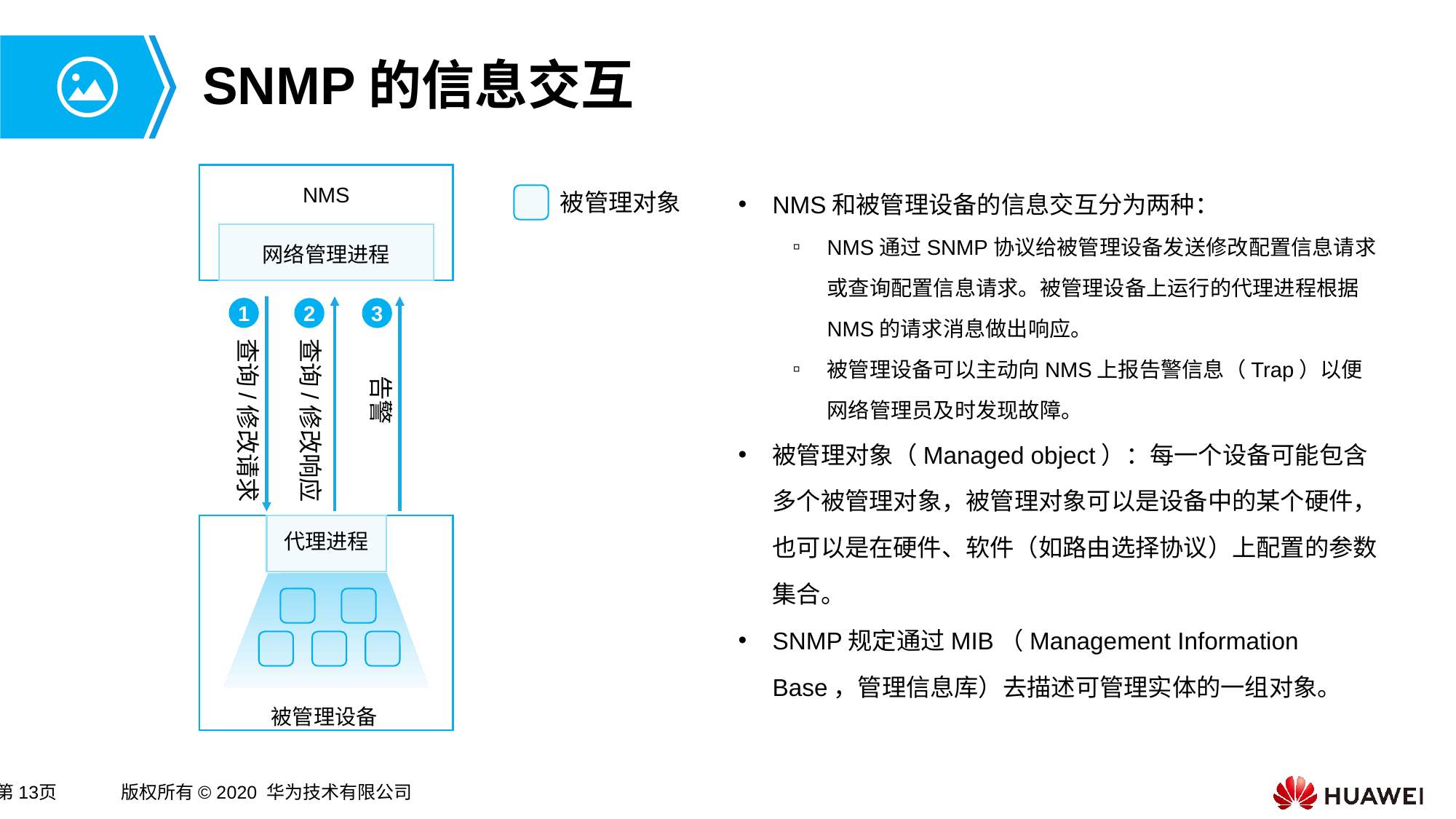

# SNMP的信息交互

NMS和被管理设备的信息交互分为两种：
NMS通过SNMP协议给被管理设备发送修改配置信息请求或查询配置信息请求。被管理设备上运行的代理进程根据NMS的请求消息做出响应。
被管理设备可以主动向NMS上报告警信息（Trap）以便网络管理员及时发现故障。
被管理对象（Managed object）：每一个设备可能包含多个被管理对象，被管理对象可以是设备中的某个硬件，也可以是在硬件、软件（如路由选择协议）上配置的参数集合。
SNMP规定通过MIB（Management Information Base，管理信息库）去描述可管理实体的一组对象。
NMS
被管理对象

网络管理进程
1
2
3
查询/修改请求
查询/修改响应
告警

代理进程

被管理设备